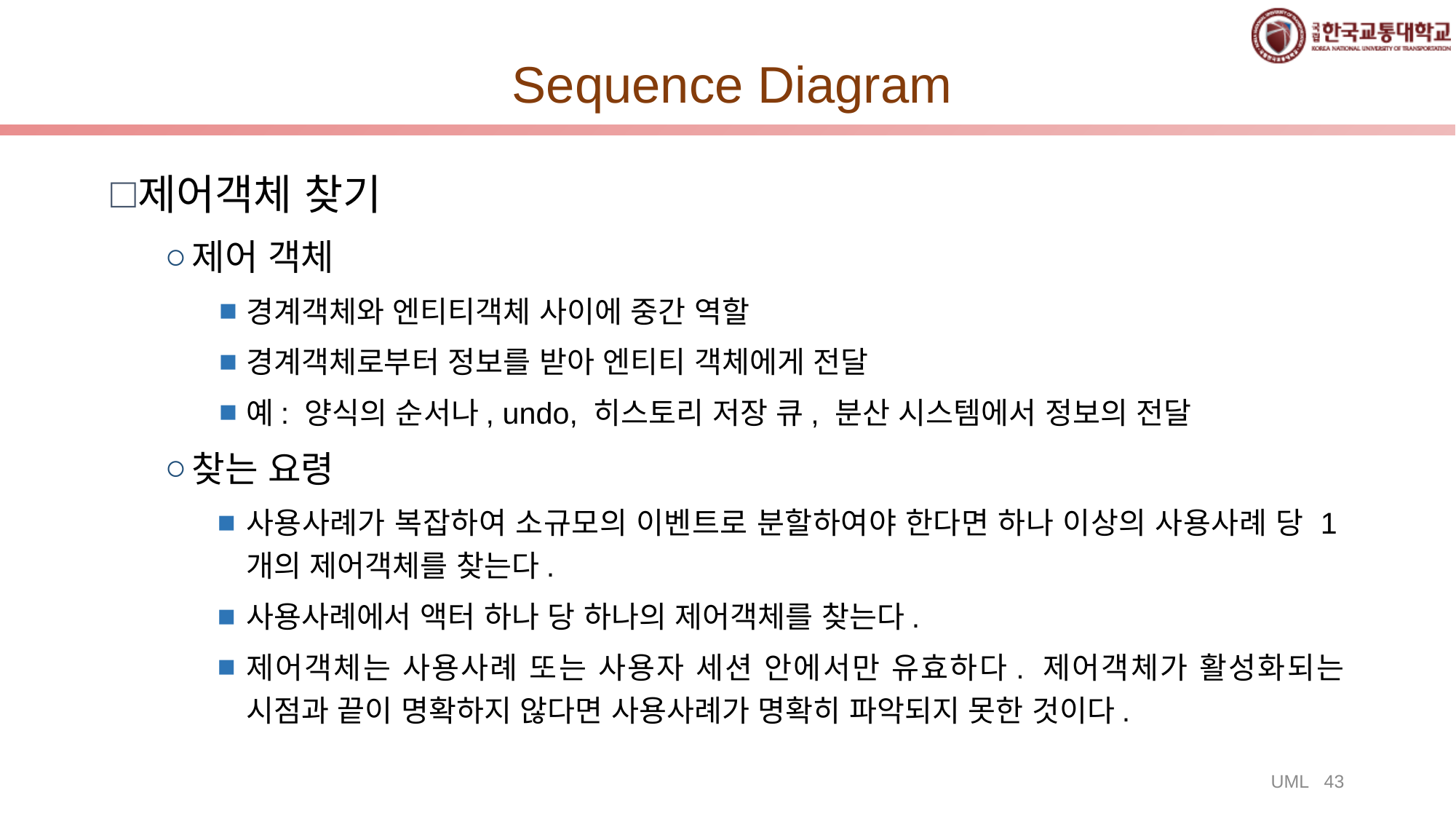

# Sequence Diagram
제어객체 찾기
제어 객체
경계객체와 엔티티객체 사이에 중간 역할
경계객체로부터 정보를 받아 엔티티 객체에게 전달
예: 양식의 순서나, undo, 히스토리 저장 큐, 분산 시스템에서 정보의 전달
찾는 요령
사용사례가 복잡하여 소규모의 이벤트로 분할하여야 한다면 하나 이상의 사용사례 당 1개의 제어객체를 찾는다.
사용사례에서 액터 하나 당 하나의 제어객체를 찾는다.
제어객체는 사용사례 또는 사용자 세션 안에서만 유효하다. 제어객체가 활성화되는 시점과 끝이 명확하지 않다면 사용사례가 명확히 파악되지 못한 것이다.
UML   43